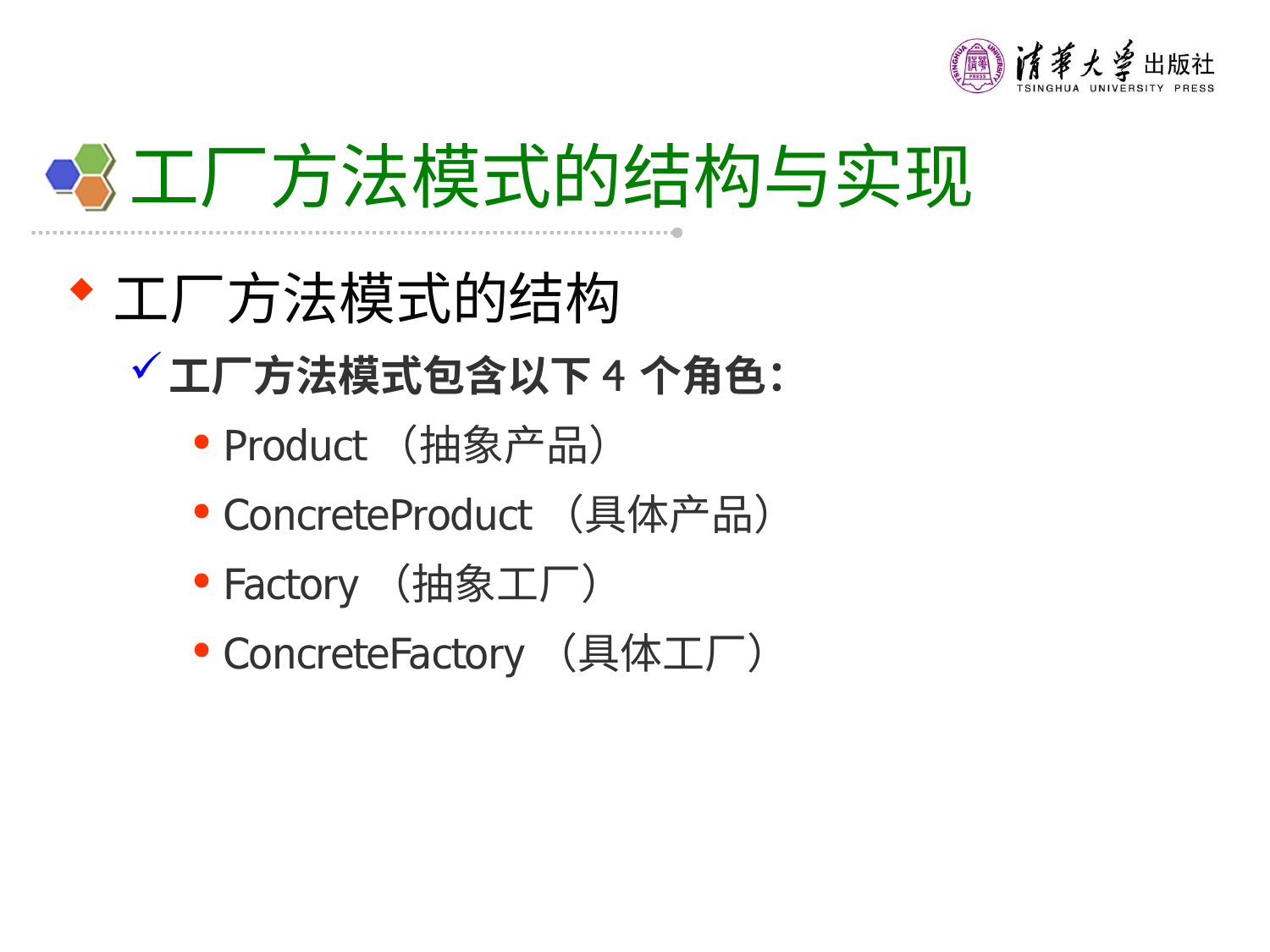

# 工厂方法模式的结构与实现
工厂方法模式的结构
工厂方法模式包含以下4个角色：
Product（抽象产品）
ConcreteProduct（具体产品）
Factory（抽象工厂）
ConcreteFactory（具体工厂）